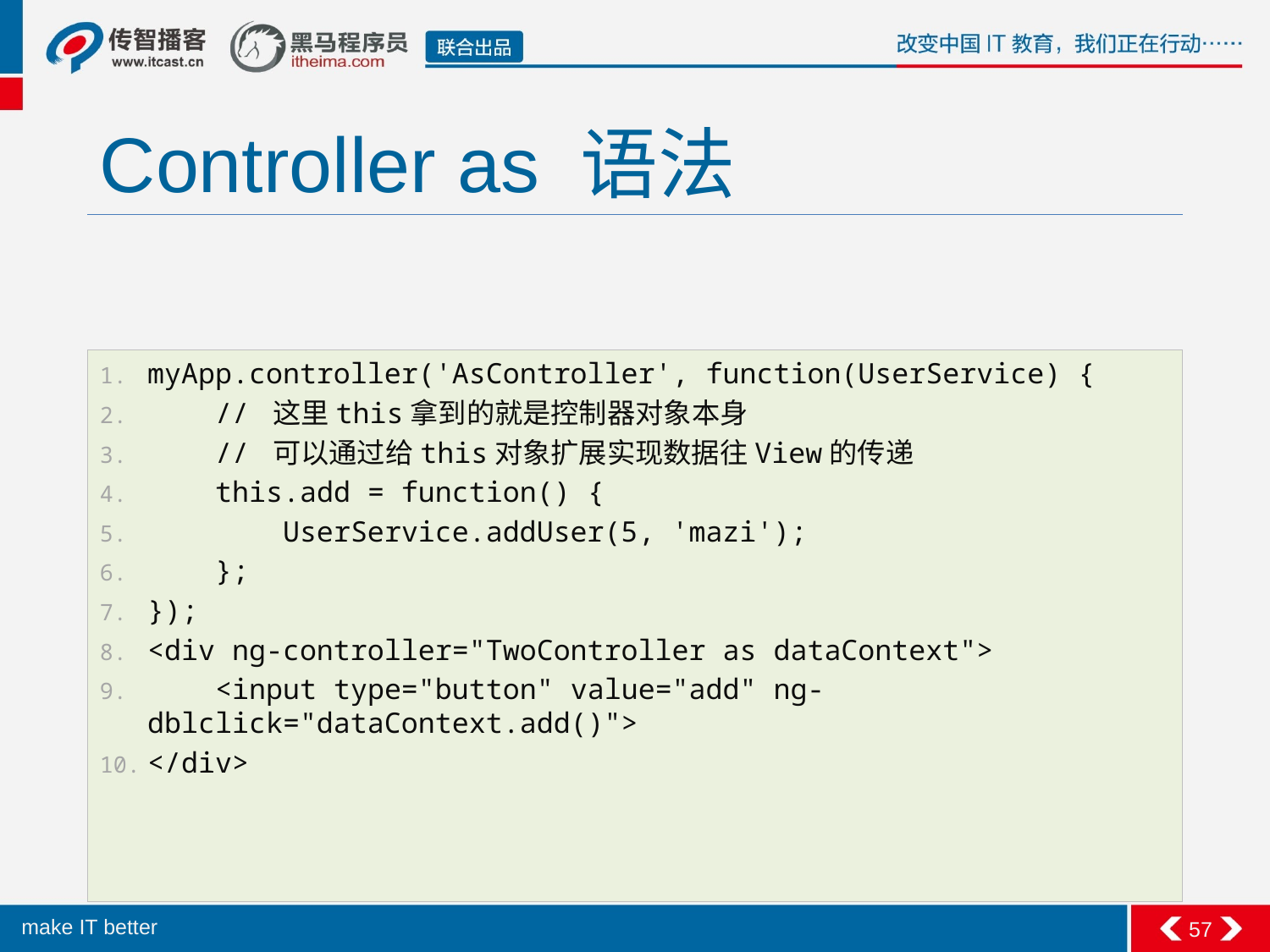

# Controller as 语法

myApp.controller('AsController', function(UserService) {
    // 这里this拿到的就是控制器对象本身
    // 可以通过给this对象扩展实现数据往View的传递
    this.add = function() {
        UserService.addUser(5, 'mazi');
    };
});
<div ng-controller="TwoController as dataContext">
    <input type="button" value="add" ng-dblclick="dataContext.add()">
</div>
57

make IT better